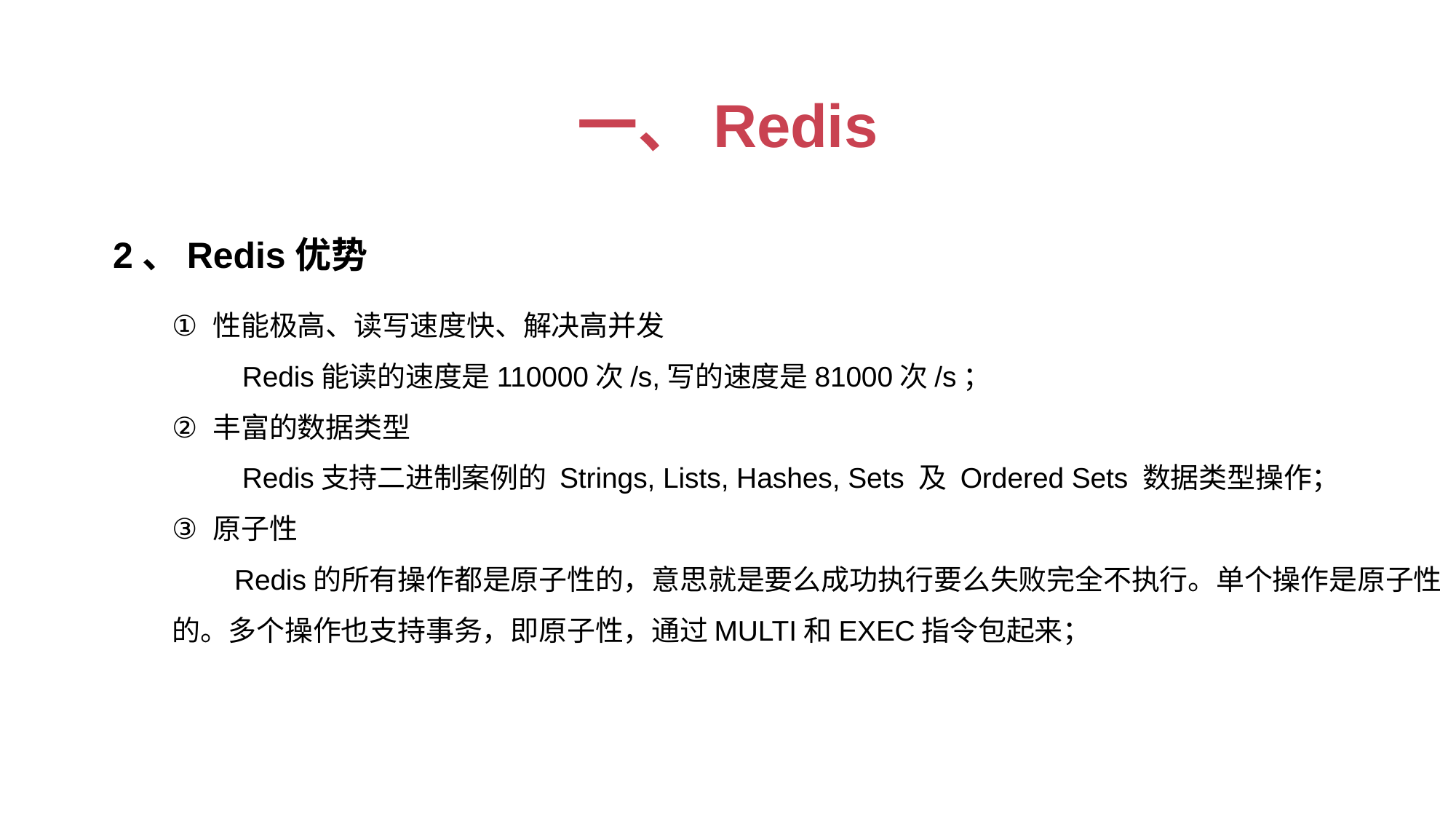

一、Redis
2、Redis优势
性能极高、读写速度快、解决高并发
         Redis能读的速度是110000次/s,写的速度是81000次/s；
丰富的数据类型
         Redis支持二进制案例的 Strings, Lists, Hashes, Sets 及 Ordered Sets 数据类型操作；
原子性
        Redis的所有操作都是原子性的，意思就是要么成功执行要么失败完全不执行。单个操作是原子性的。多个操作也支持事务，即原子性，通过MULTI和EXEC指令包起来；